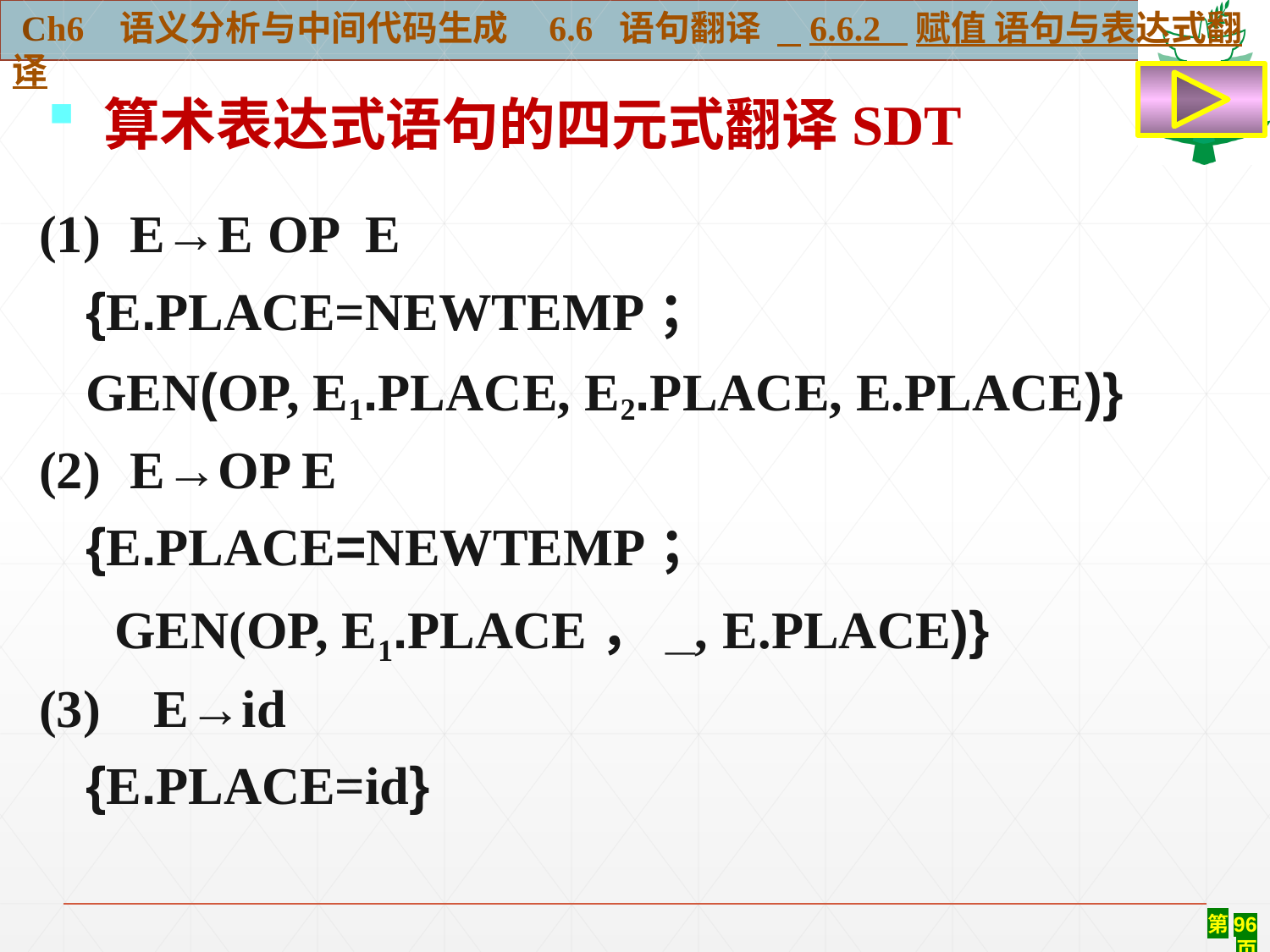

Ch6   语义分析与中间代码生成    6.6  语句翻译     6.6.2   赋值 语句与表达式翻译

 算术表达式语句的四元式翻译SDT
  (1)  E→E OP  E
     {E.PLACE=NEWTEMP；
     GEN(OP, E1.PLACE, E2.PLACE, E.PLACE)}
  (2)  E→OP E
     {E.PLACE=NEWTEMP；
       GEN(OP, E1.PLACE，_, E.PLACE)}
  (3)    E→id
     {E.PLACE=id}